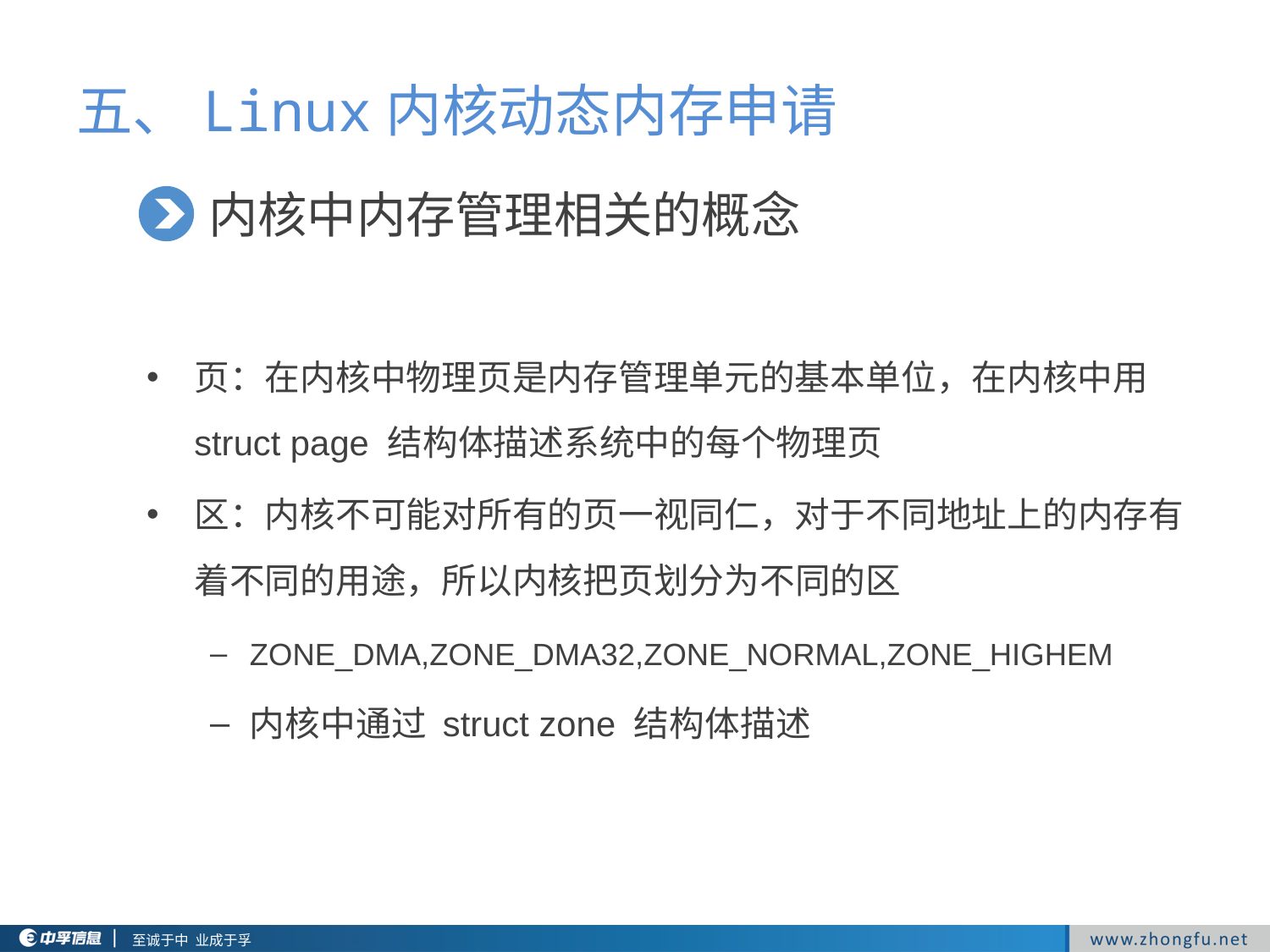

五、Linux内核动态内存申请
内核中内存管理相关的概念

页：在内核中物理页是内存管理单元的基本单位，在内核中用 struct page 结构体描述系统中的每个物理页
区：内核不可能对所有的页一视同仁，对于不同地址上的内存有着不同的用途，所以内核把页划分为不同的区
ZONE_DMA,ZONE_DMA32,ZONE_NORMAL,ZONE_HIGHEM
内核中通过 struct zone 结构体描述